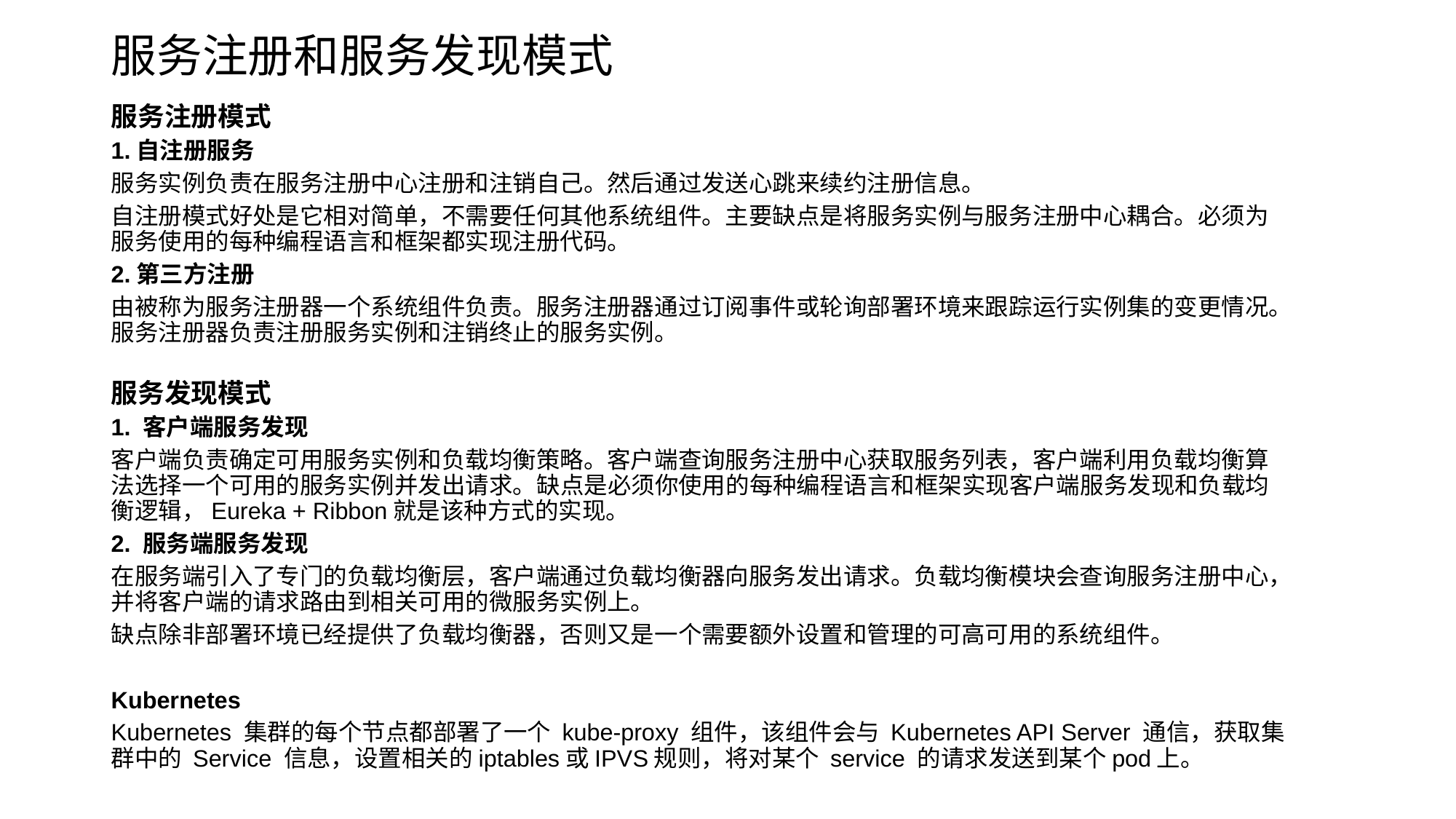

# 服务注册和服务发现模式
服务注册模式
1.自注册服务
服务实例负责在服务注册中心注册和注销自己。然后通过发送心跳来续约注册信息。
自注册模式好处是它相对简单，不需要任何其他系统组件。主要缺点是将服务实例与服务注册中心耦合。必须为服务使用的每种编程语言和框架都实现注册代码。
2.第三方注册
由被称为服务注册器一个系统组件负责。服务注册器通过订阅事件或轮询部署环境来跟踪运行实例集的变更情况。服务注册器负责注册服务实例和注销终止的服务实例。
服务发现模式
1. 客户端服务发现
客户端负责确定可用服务实例和负载均衡策略。客户端查询服务注册中心获取服务列表，客户端利用负载均衡算法选择一个可用的服务实例并发出请求。缺点是必须你使用的每种编程语言和框架实现客户端服务发现和负载均衡逻辑，Eureka + Ribbon就是该种方式的实现。
2. 服务端服务发现
在服务端引入了专门的负载均衡层，客户端通过负载均衡器向服务发出请求。负载均衡模块会查询服务注册中心，并将客户端的请求路由到相关可用的微服务实例上。
缺点除非部署环境已经提供了负载均衡器，否则又是一个需要额外设置和管理的可高可用的系统组件。

Kubernetes
Kubernetes 集群的每个节点都部署了一个 kube-proxy 组件，该组件会与 Kubernetes API Server 通信，获取集群中的 Service 信息，设置相关的iptables或IPVS规则，将对某个 service 的请求发送到某个pod上。